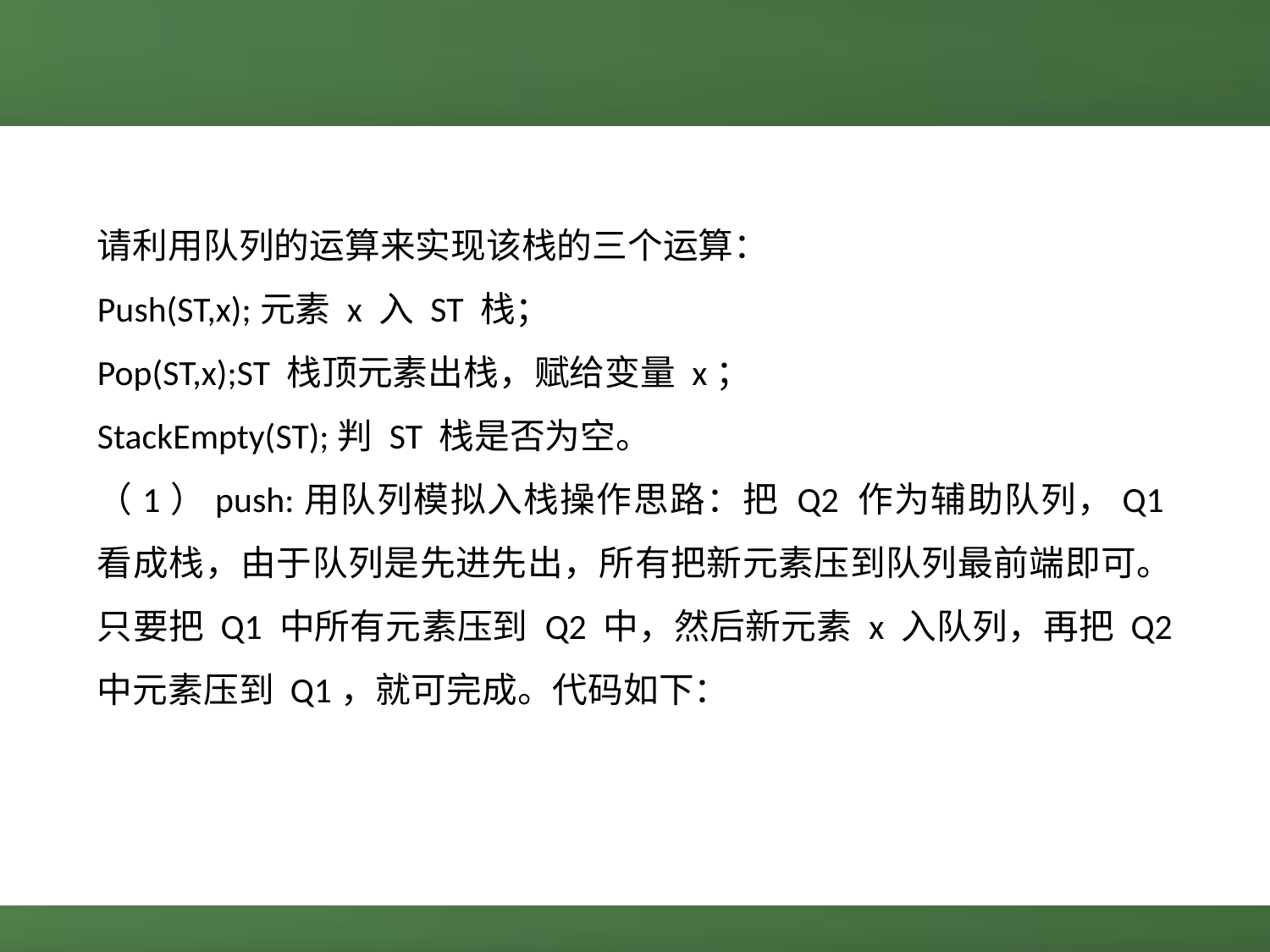

请利用队列的运算来实现该栈的三个运算：
Push(ST,x);元素 x 入 ST 栈；
Pop(ST,x);ST 栈顶元素出栈，赋给变量 x；
StackEmpty(ST);判 ST 栈是否为空。
（1）push:用队列模拟入栈操作思路：把 Q2 作为辅助队列，Q1看成栈，由于队列是先进先出，所有把新元素压到队列最前端即可。 只要把 Q1 中所有元素压到 Q2 中，然后新元素 x 入队列，再把 Q2 中元素压到 Q1，就可完成。代码如下：